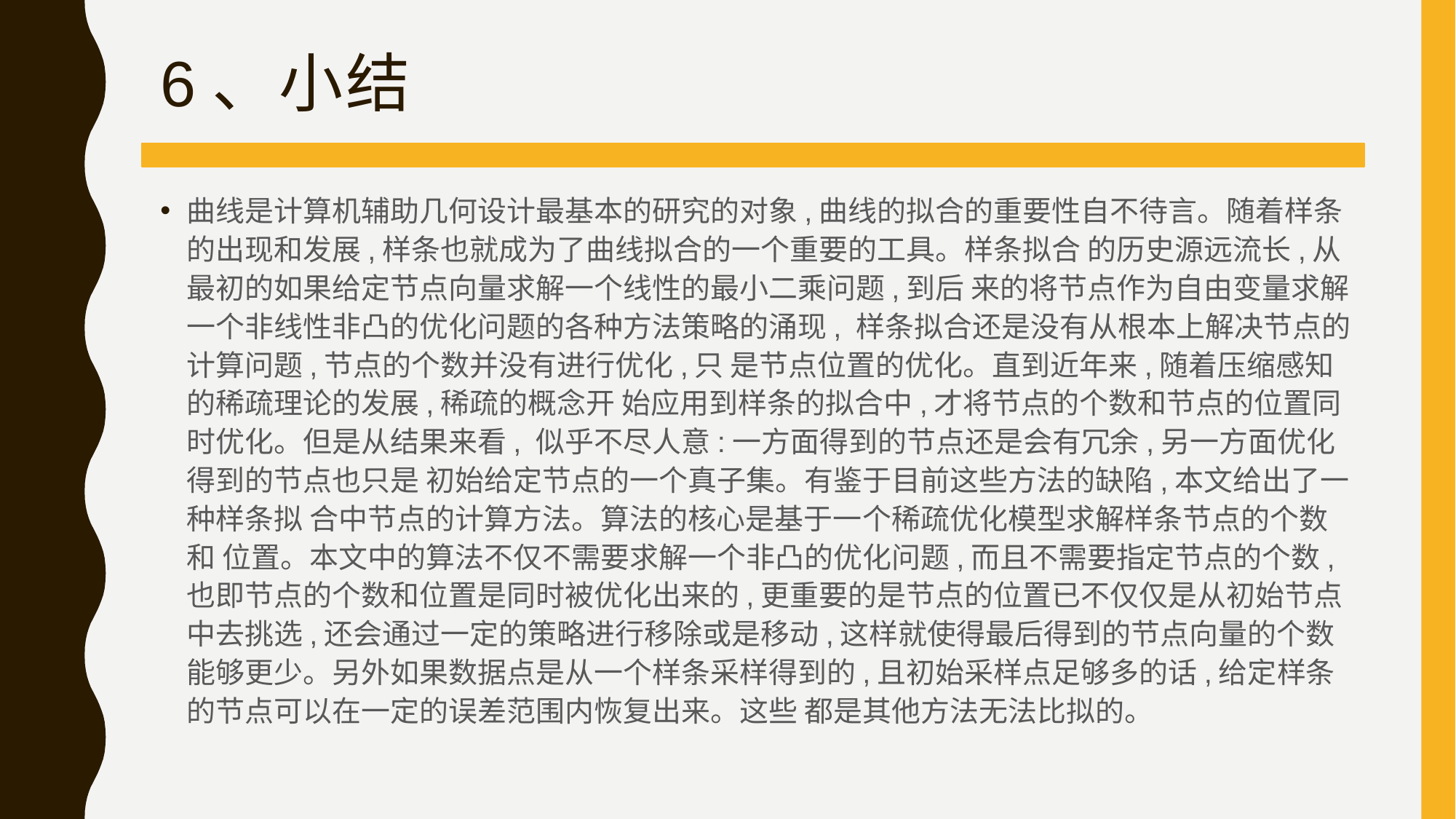

# 6、小结

曲线是计算机辅助几何设计最基本的研究的对象,曲线的拟合的重要性自不待言。随着样条的出现和发展,样条也就成为了曲线拟合的一个重要的工具。样条拟合 的历史源远流长,从最初的如果给定节点向量求解一个线性的最小二乘问题,到后 来的将节点作为自由变量求解一个非线性非凸的优化问题的各种方法策略的涌现, 样条拟合还是没有从根本上解决节点的计算问题,节点的个数并没有进行优化,只 是节点位置的优化。直到近年来,随着压缩感知的稀疏理论的发展,稀疏的概念开 始应用到样条的拟合中,才将节点的个数和节点的位置同时优化。但是从结果来看, 似乎不尽人意:一方面得到的节点还是会有冗余,另一方面优化得到的节点也只是 初始给定节点的一个真子集。有鉴于目前这些方法的缺陷,本文给出了一种样条拟 合中节点的计算方法。算法的核心是基于一个稀疏优化模型求解样条节点的个数和 位置。本文中的算法不仅不需要求解一个非凸的优化问题,而且不需要指定节点的个数,也即节点的个数和位置是同时被优化出来的,更重要的是节点的位置已不仅仅是从初始节点中去挑选,还会通过一定的策略进行移除或是移动,这样就使得最后得到的节点向量的个数能够更少。另外如果数据点是从一个样条采样得到的,且初始采样点足够多的话,给定样条的节点可以在一定的误差范围内恢复出来。这些 都是其他方法无法比拟的。